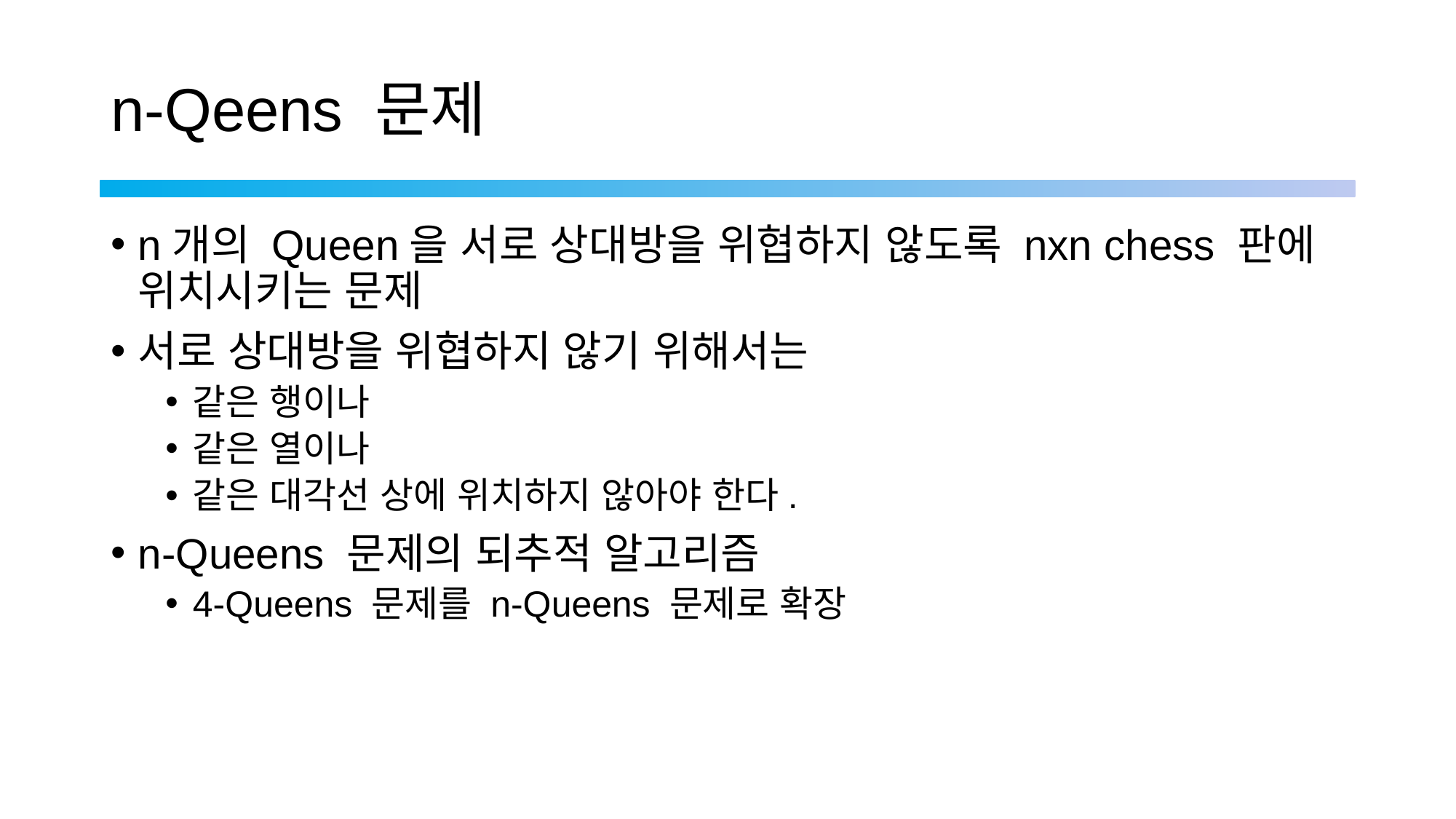

# n-Qeens 문제
n개의 Queen을 서로 상대방을 위협하지 않도록 nxn chess 판에 위치시키는 문제
서로 상대방을 위협하지 않기 위해서는
같은 행이나
같은 열이나
같은 대각선 상에 위치하지 않아야 한다.
n-Queens 문제의 되추적 알고리즘
4-Queens 문제를 n-Queens 문제로 확장